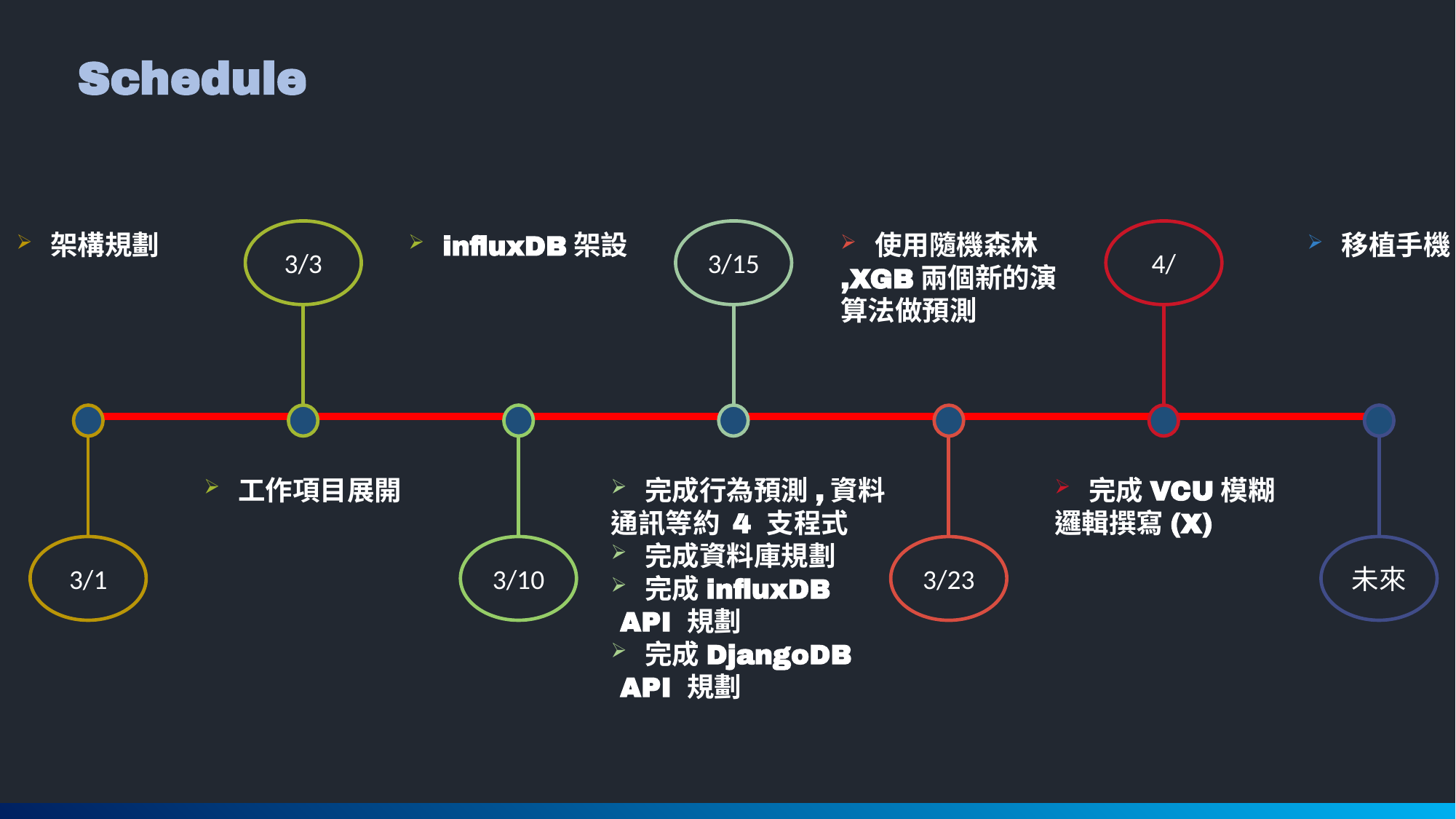

Schedule

3/3

3/15

4/

架構規劃
influxDB架設
使用隨機森林
,XGB兩個新的演
算法做預測
3/1

3/10

未來

3/23

工作項目展開
完成行為預測,資料
通訊等約 4 支程式
完成資料庫規劃
完成influxDB
 API 規劃
完成DjangoDB
 API 規劃
完成VCU模糊
邏輯撰寫(X)
移植手機